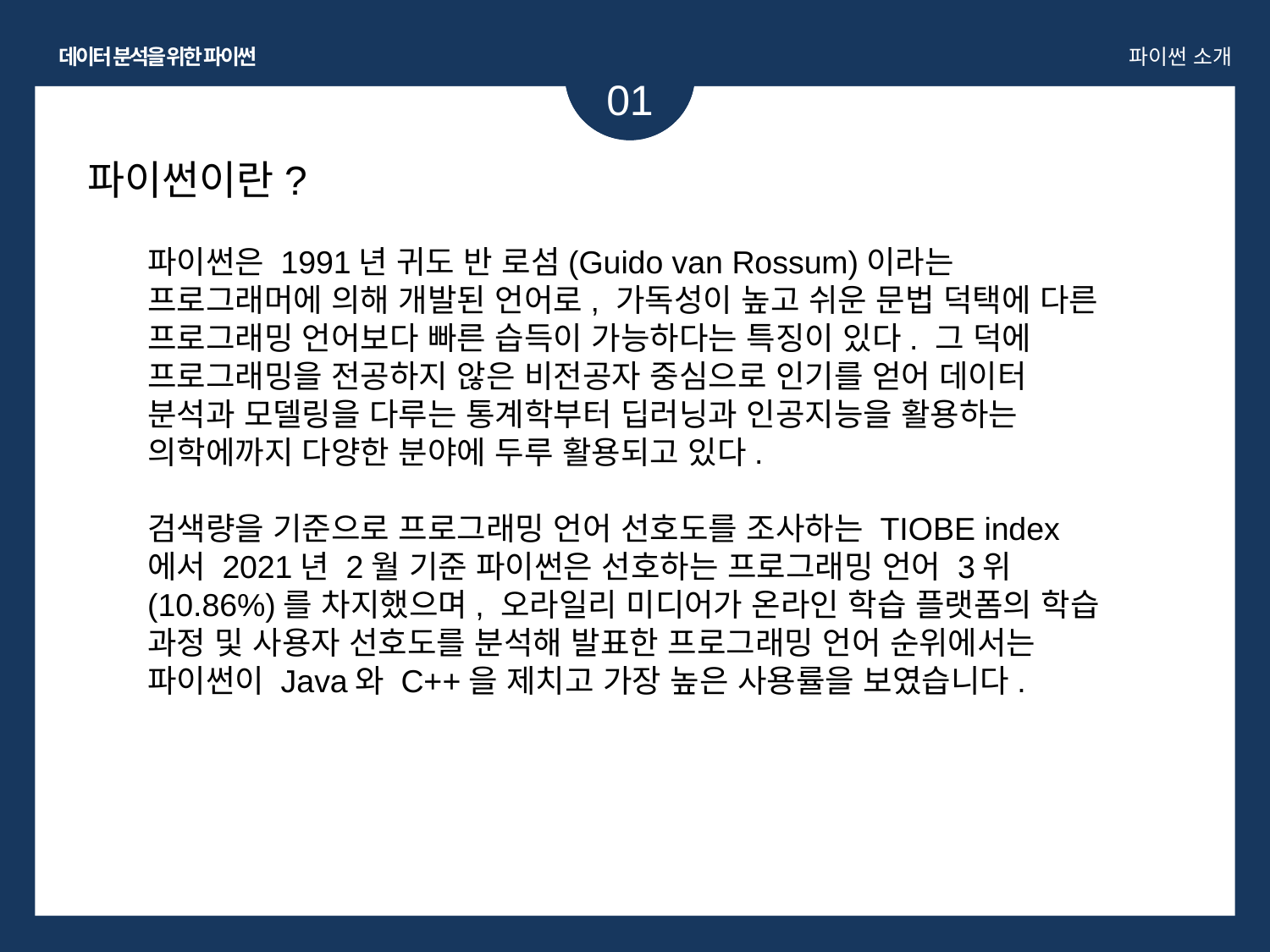

데이터 분석을 위한 파이썬
파이썬 소개
01
파이썬이란?
파이썬은 1991년 귀도 반 로섬(Guido van Rossum)이라는 프로그래머에 의해 개발된 언어로, 가독성이 높고 쉬운 문법 덕택에 다른 프로그래밍 언어보다 빠른 습득이 가능하다는 특징이 있다. 그 덕에 프로그래밍을 전공하지 않은 비전공자 중심으로 인기를 얻어 데이터 분석과 모델링을 다루는 통계학부터 딥러닝과 인공지능을 활용하는 의학에까지 다양한 분야에 두루 활용되고 있다.

검색량을 기준으로 프로그래밍 언어 선호도를 조사하는 TIOBE index에서 2021년 2월 기준 파이썬은 선호하는 프로그래밍 언어 3위(10.86%)를 차지했으며, 오라일리 미디어가 온라인 학습 플랫폼의 학습 과정 및 사용자 선호도를 분석해 발표한 프로그래밍 언어 순위에서는 파이썬이 Java와 C++을 제치고 가장 높은 사용률을 보였습니다.